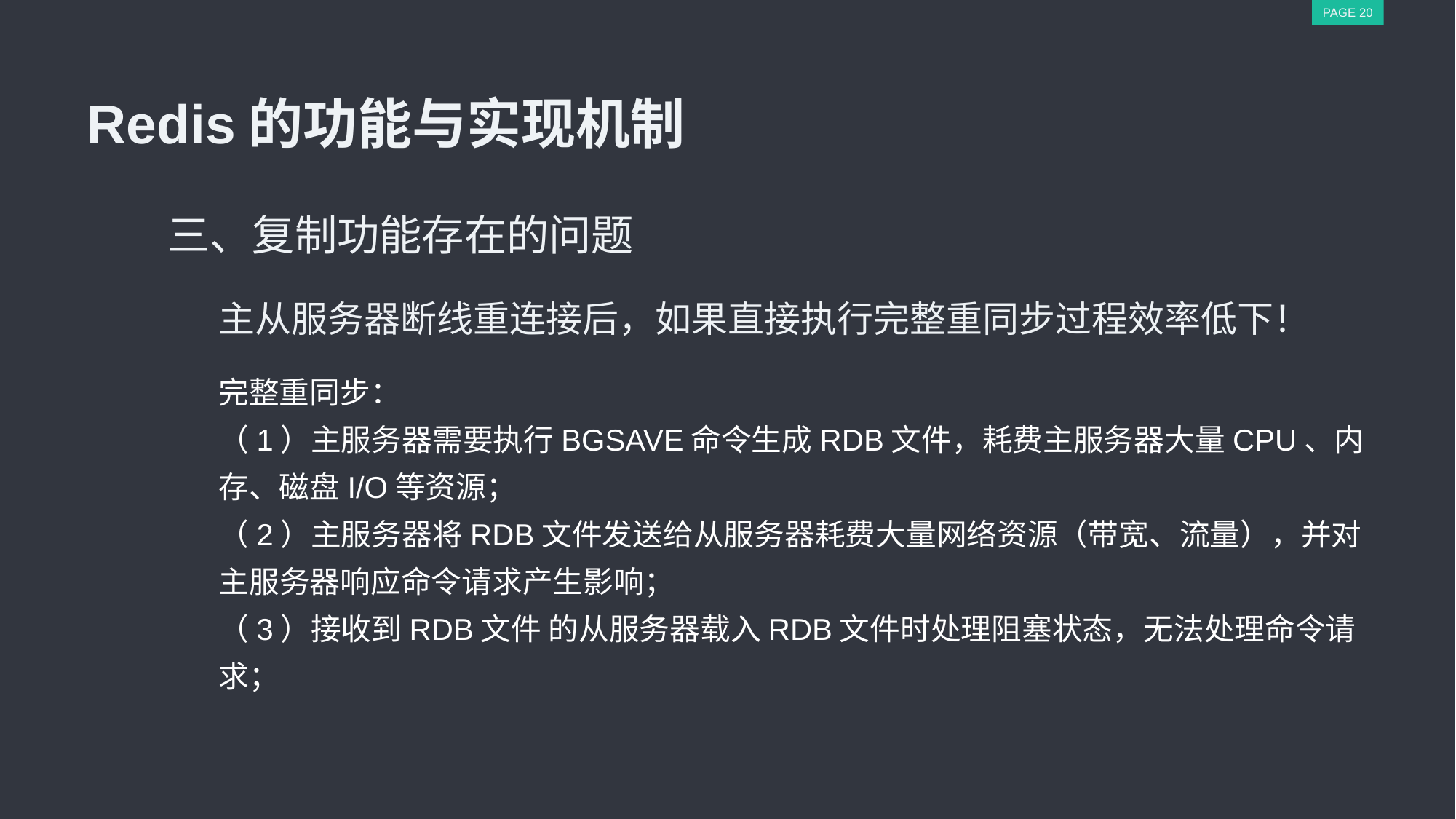

PAGE 20
Redis的功能与实现机制
三、复制功能存在的问题
主从服务器断线重连接后，如果直接执行完整重同步过程效率低下！
完整重同步：
（1）主服务器需要执行BGSAVE命令生成RDB文件，耗费主服务器大量CPU、内存、磁盘I/O等资源；
（2）主服务器将RDB文件发送给从服务器耗费大量网络资源（带宽、流量），并对主服务器响应命令请求产生影响；
（3）接收到RDB文件 的从服务器载入RDB文件时处理阻塞状态，无法处理命令请求；